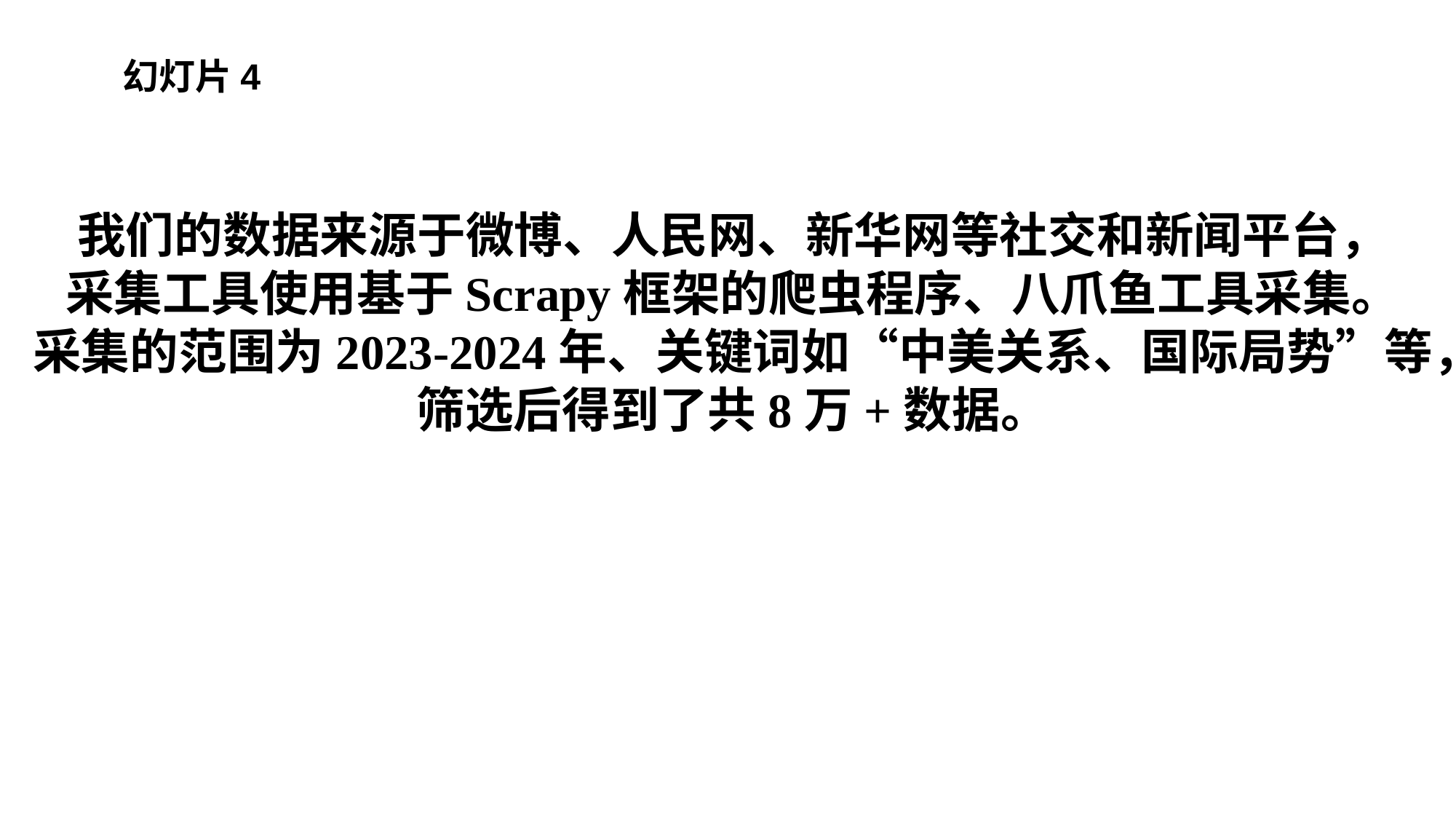

幻灯片4
我们的数据来源于微博、人民网、新华网等社交和新闻平台，
采集工具使用基于Scrapy框架的爬虫程序、八爪鱼工具采集。
采集的范围为2023-2024年、关键词如“中美关系、国际局势”等，筛选后得到了共8万+数据。